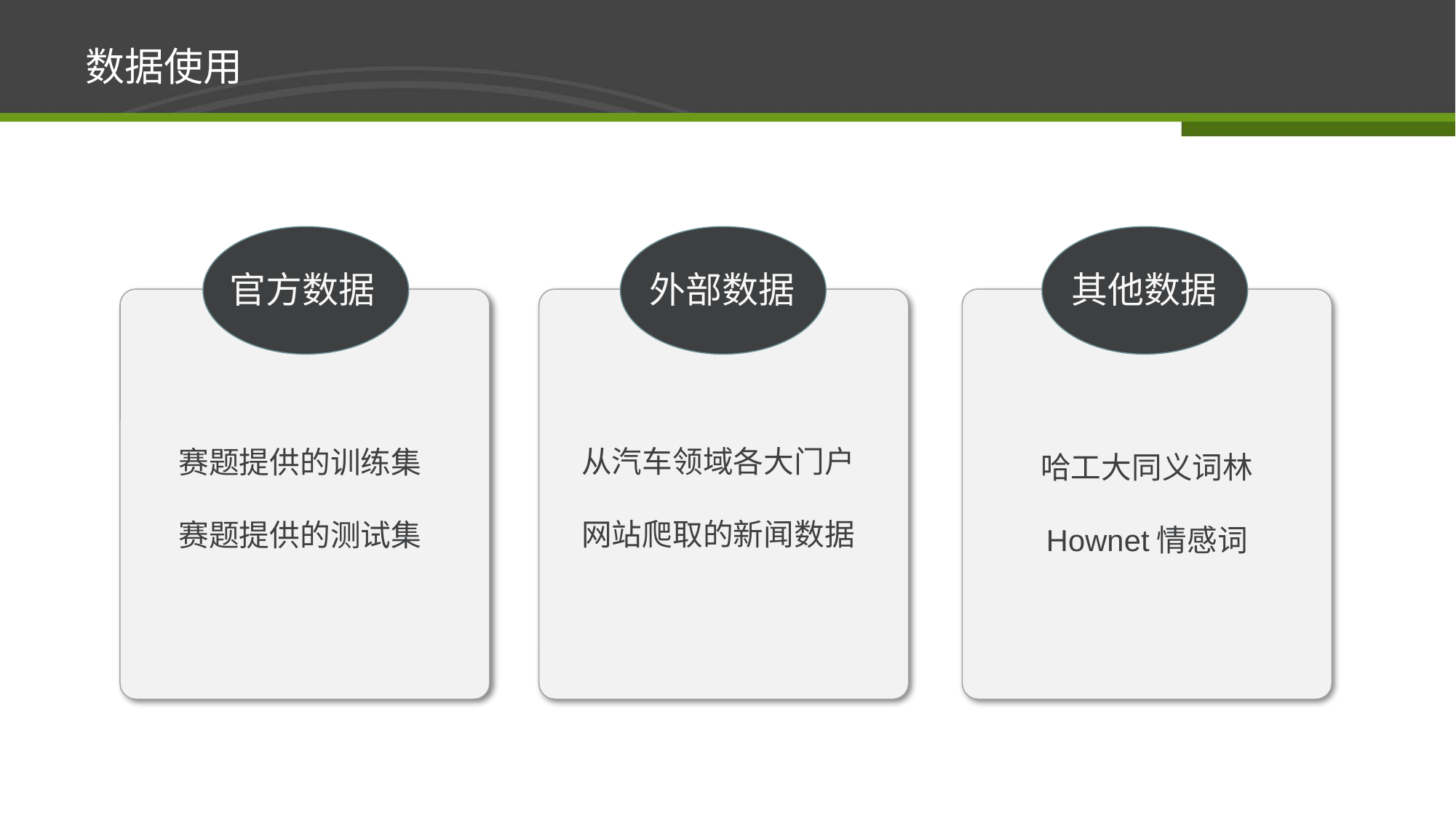

# 数据使用

官方数据

赛题提供的训练集
赛题提供的测试集

外部数据

从汽车领域各大门户网站爬取的新闻数据

其他数据

哈工大同义词林
Hownet情感词